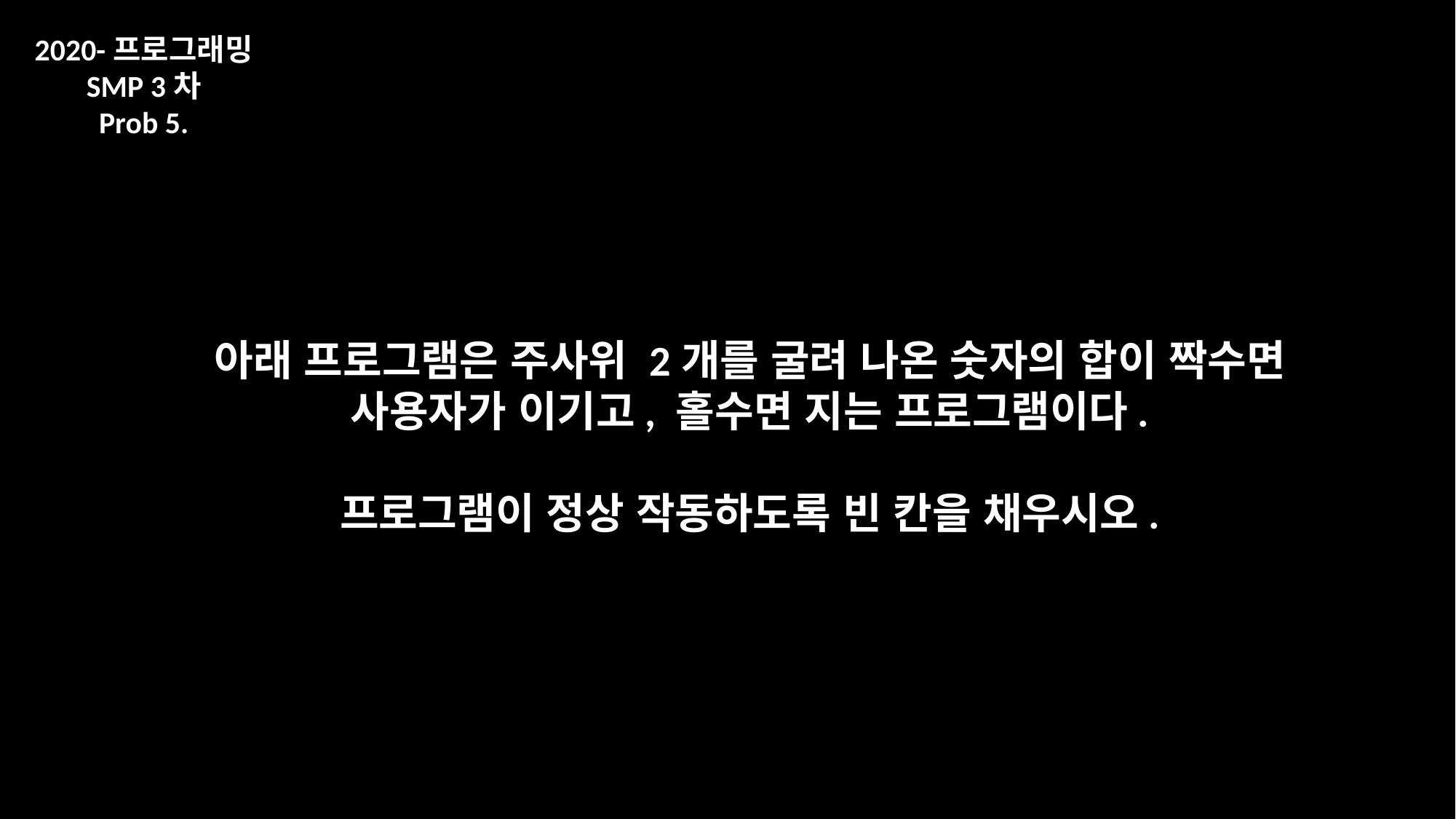

2020-프로그래밍
SMP 3차
Prob 5.
아래 프로그램은 주사위 2개를 굴려 나온 숫자의 합이 짝수면
사용자가 이기고, 홀수면 지는 프로그램이다.

프로그램이 정상 작동하도록 빈 칸을 채우시오.